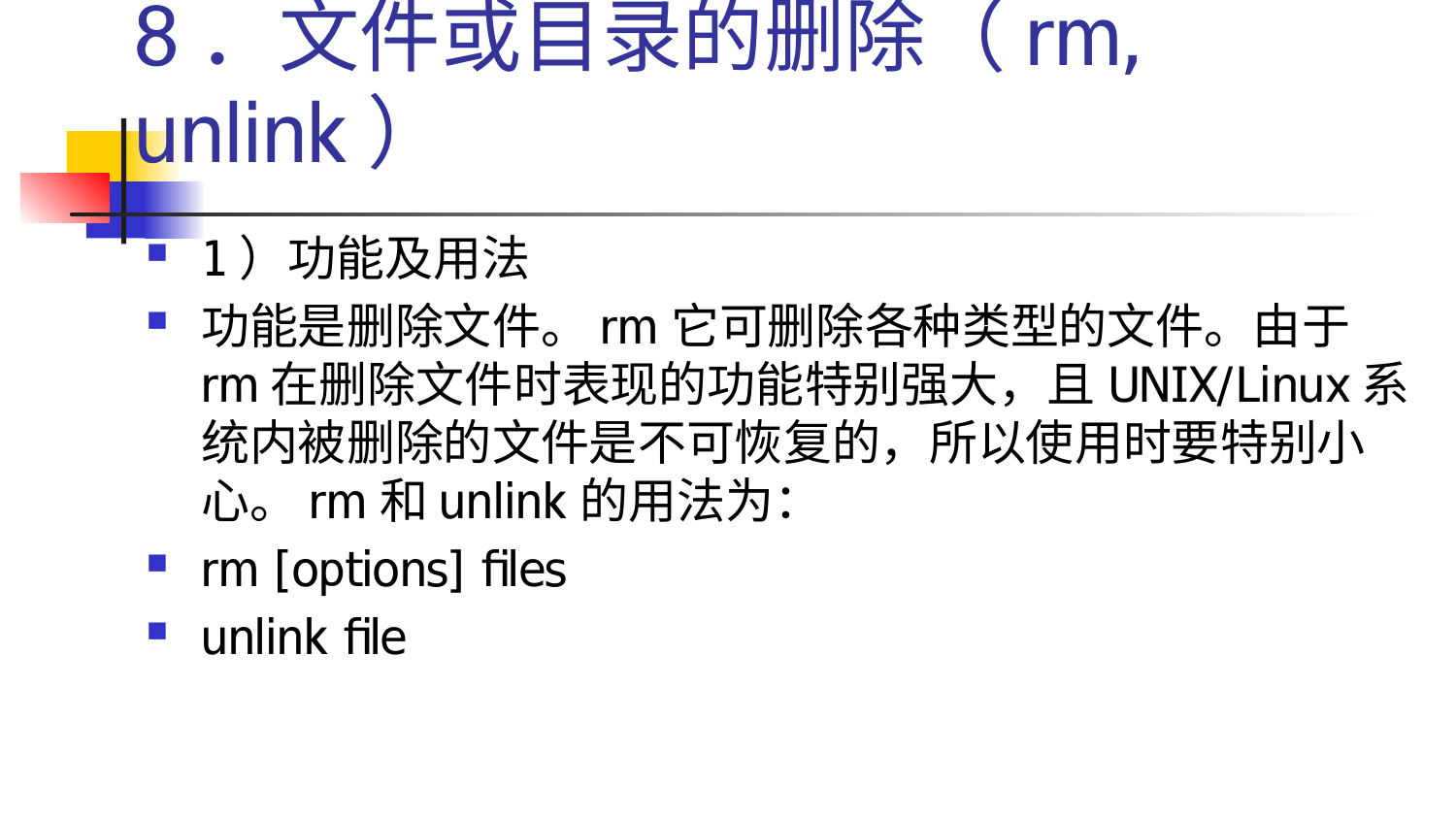

# 8．文件或目录的删除（rm, unlink）
1）功能及用法
功能是删除文件。rm它可删除各种类型的文件。由于rm在删除文件时表现的功能特别强大，且UNIX/Linux系统内被删除的文件是不可恢复的，所以使用时要特别小心。rm和unlink的用法为：
rm [options] files
unlink file